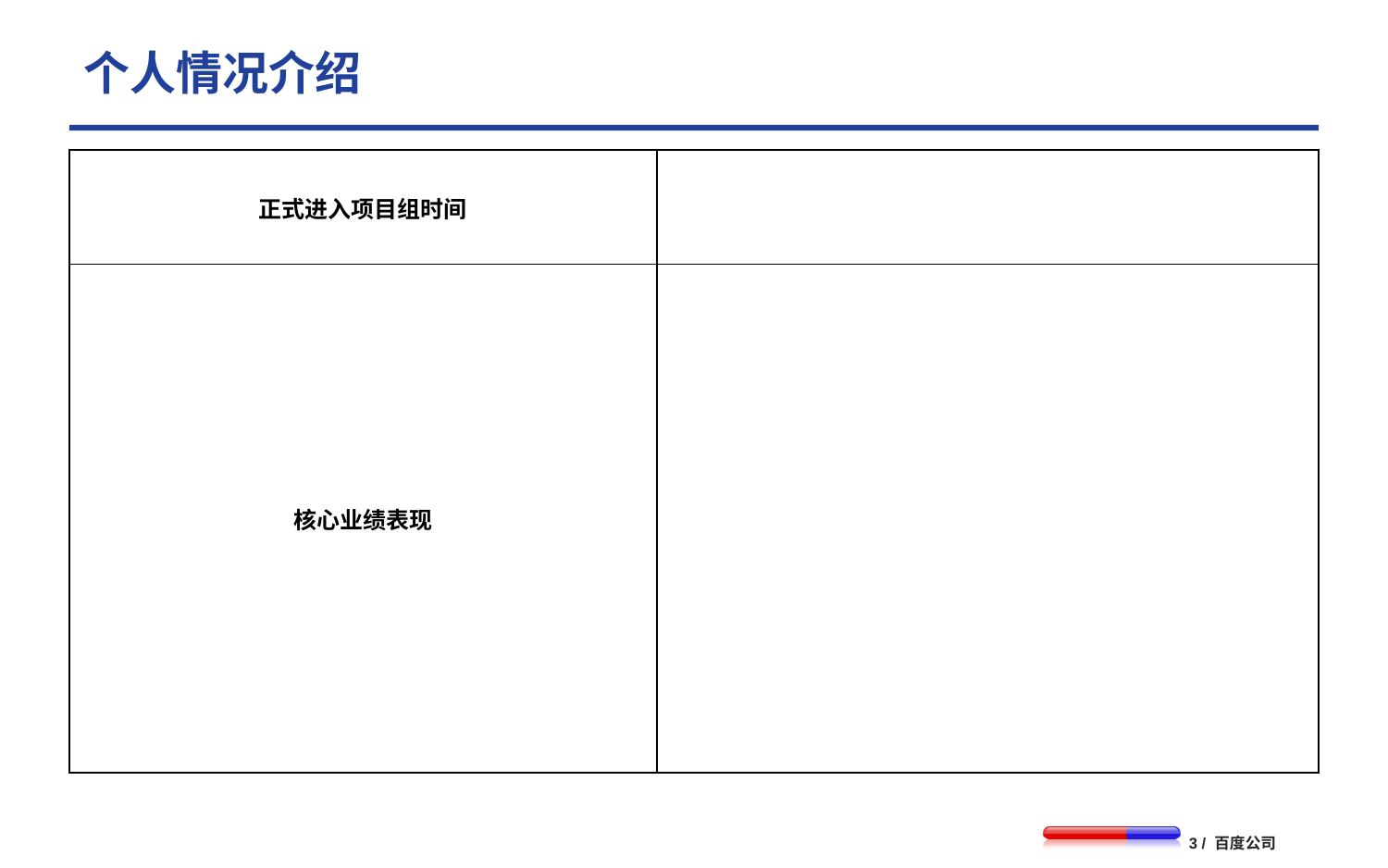

# 个人情况介绍
| 正式进入项目组时间 |  |
| --- | --- |
| 核心业绩表现 |  |